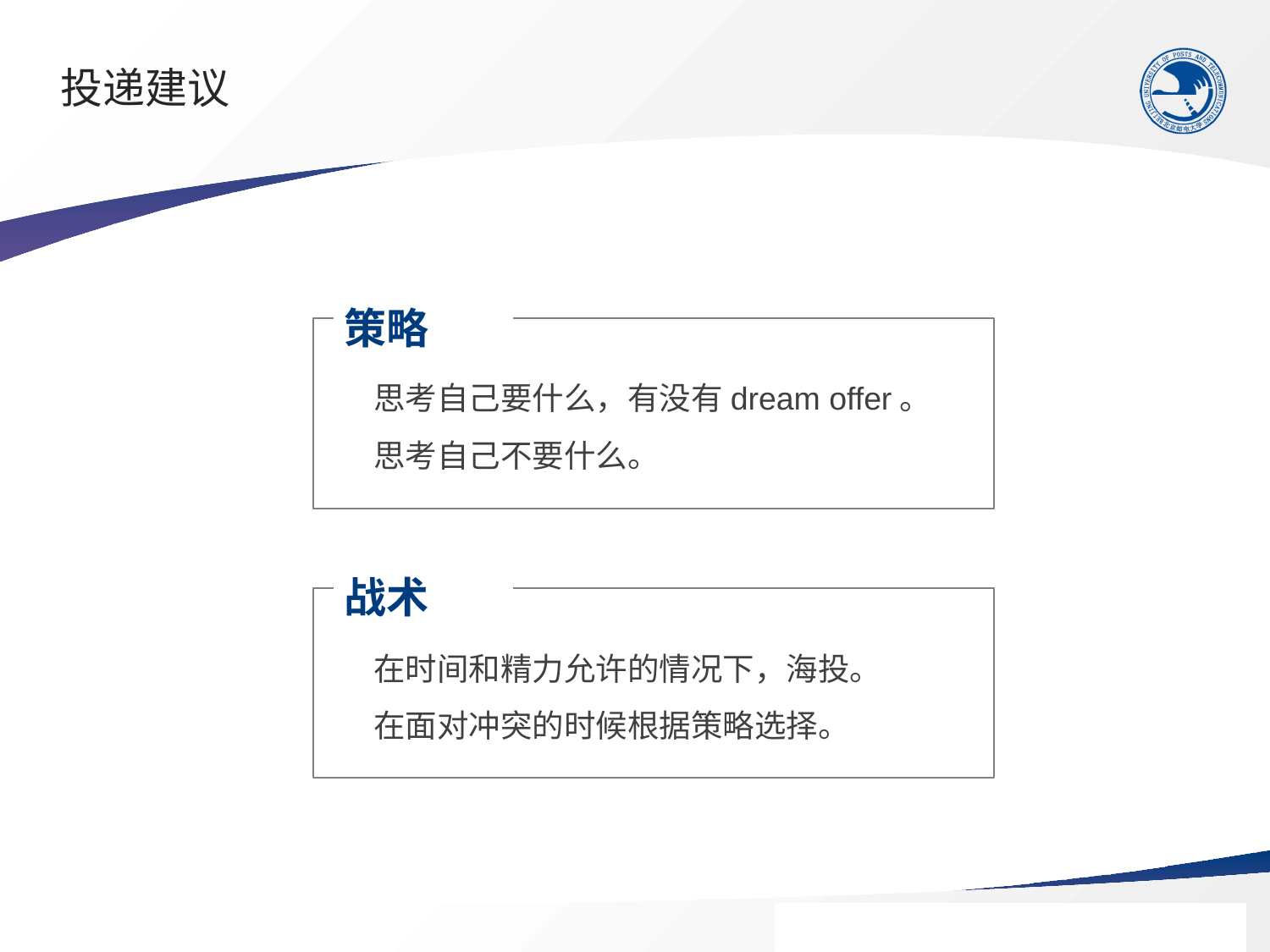

# 投递建议
策略

思考自己要什么，有没有dream offer。
思考自己不要什么。

战术

在时间和精力允许的情况下，海投。
在面对冲突的时候根据策略选择。